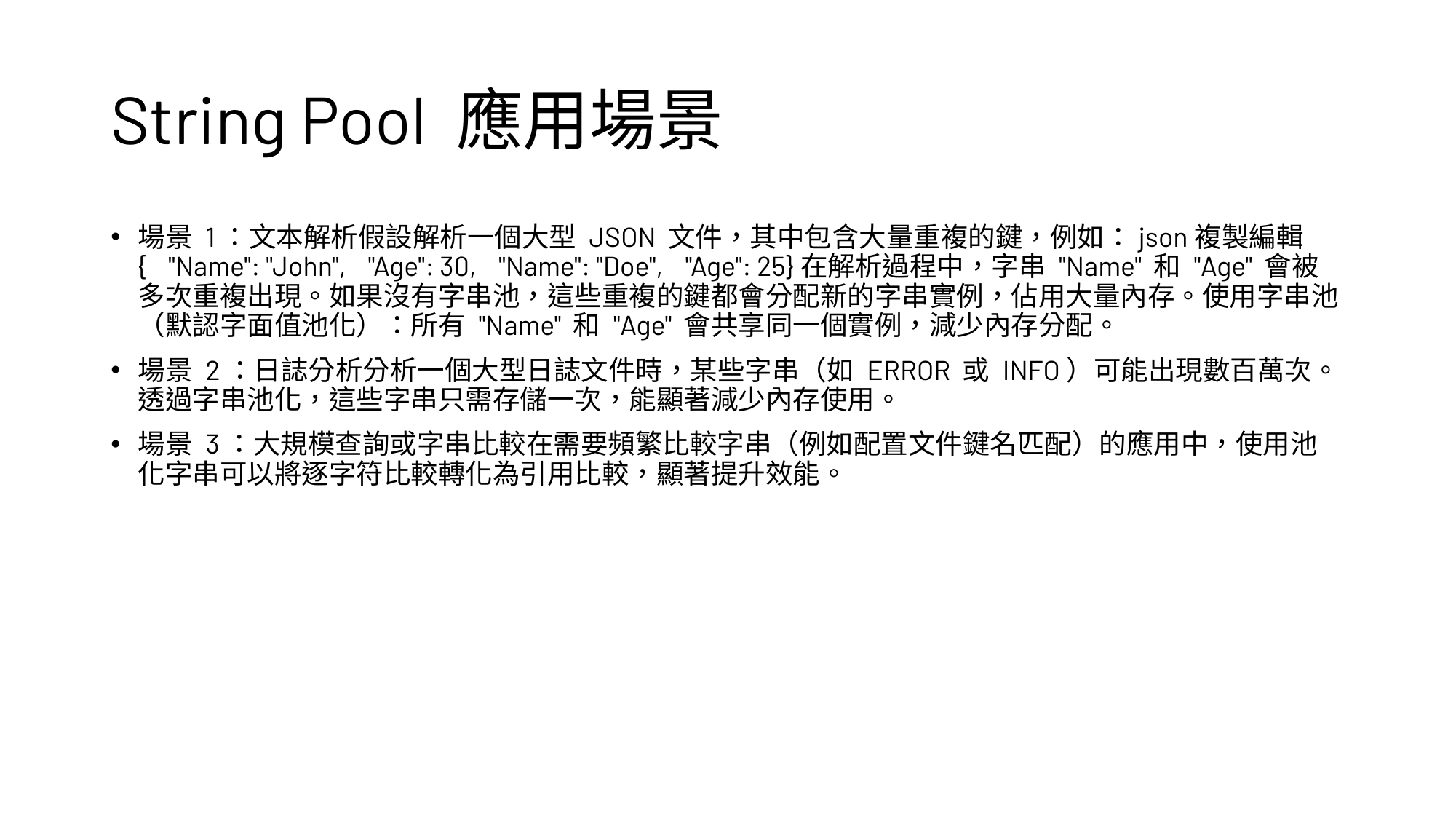

# String Pool 應用場景
場景 1：文本解析假設解析一個大型 JSON 文件，其中包含大量重複的鍵，例如：json複製編輯{    "Name": "John",    "Age": 30,    "Name": "Doe",    "Age": 25}在解析過程中，字串 "Name" 和 "Age" 會被多次重複出現。如果沒有字串池，這些重複的鍵都會分配新的字串實例，佔用大量內存。使用字串池（默認字面值池化）：所有 "Name" 和 "Age" 會共享同一個實例，減少內存分配。
場景 2：日誌分析分析一個大型日誌文件時，某些字串（如 ERROR 或 INFO）可能出現數百萬次。透過字串池化，這些字串只需存儲一次，能顯著減少內存使用。
場景 3：大規模查詢或字串比較在需要頻繁比較字串（例如配置文件鍵名匹配）的應用中，使用池化字串可以將逐字符比較轉化為引用比較，顯著提升效能。